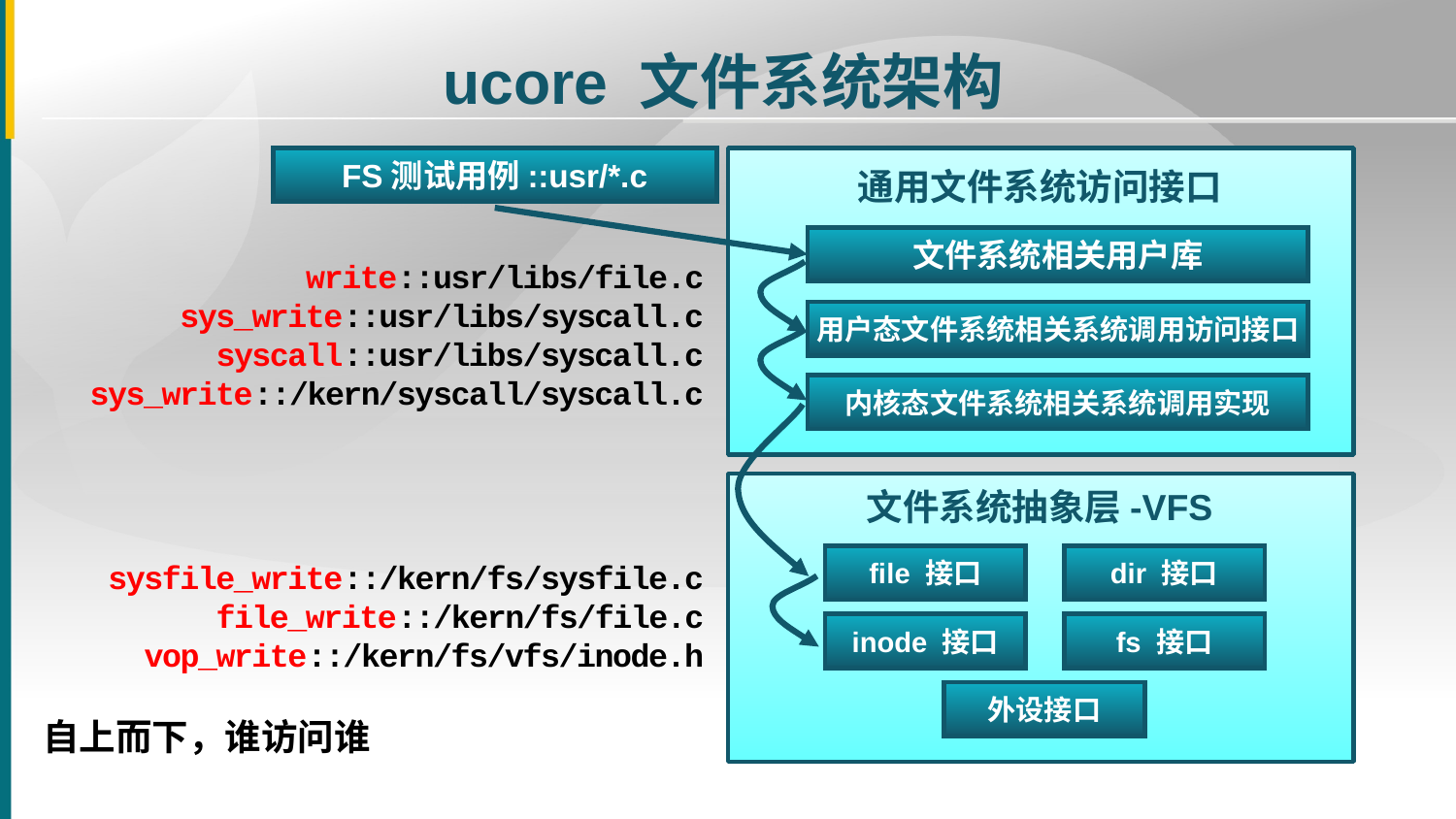

ucore 文件系统架构
FS测试用例::usr/*.c

通用文件系统访问接口
文件系统相关用户库
write::usr/libs/file.c
sys_write::usr/libs/syscall.c
syscall::usr/libs/syscall.c
sys_write::/kern/syscall/syscall.c

用户态文件系统相关系统调用访问接口

内核态文件系统相关系统调用实现

文件系统抽象层-VFS
file 接口
dir 接口
sysfile_write::/kern/fs/sysfile.c
file_write::/kern/fs/file.c
vop_write::/kern/fs/vfs/inode.h

inode 接口
fs 接口
外设接口
自上而下，谁访问谁